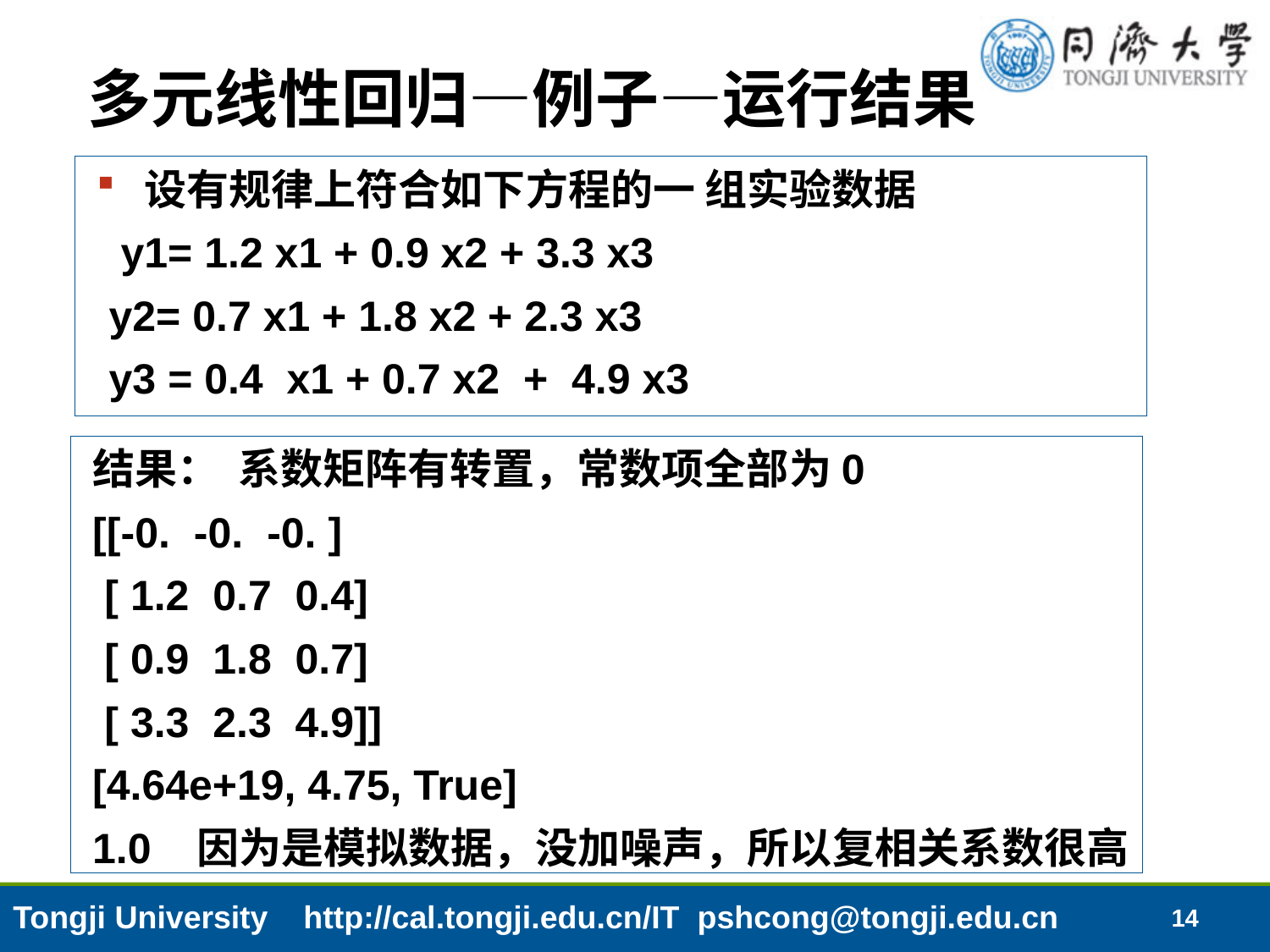

# 多元线性回归—例子—运行结果
设有规律上符合如下方程的一 组实验数据
  y1= 1.2 x1 + 0.9 x2 + 3.3 x3
 y2= 0.7 x1 + 1.8 x2 + 2.3 x3
 y3 = 0.4  x1 + 0.7 x2  +  4.9 x3
结果：  系数矩阵有转置，常数项全部为0
[[-0.  -0.  -0. ]
 [ 1.2  0.7  0.4]
 [ 0.9  1.8  0.7]
 [ 3.3  2.3  4.9]]
[4.64e+19, 4.75, True]
1.0   因为是模拟数据，没加噪声，所以复相关系数很高